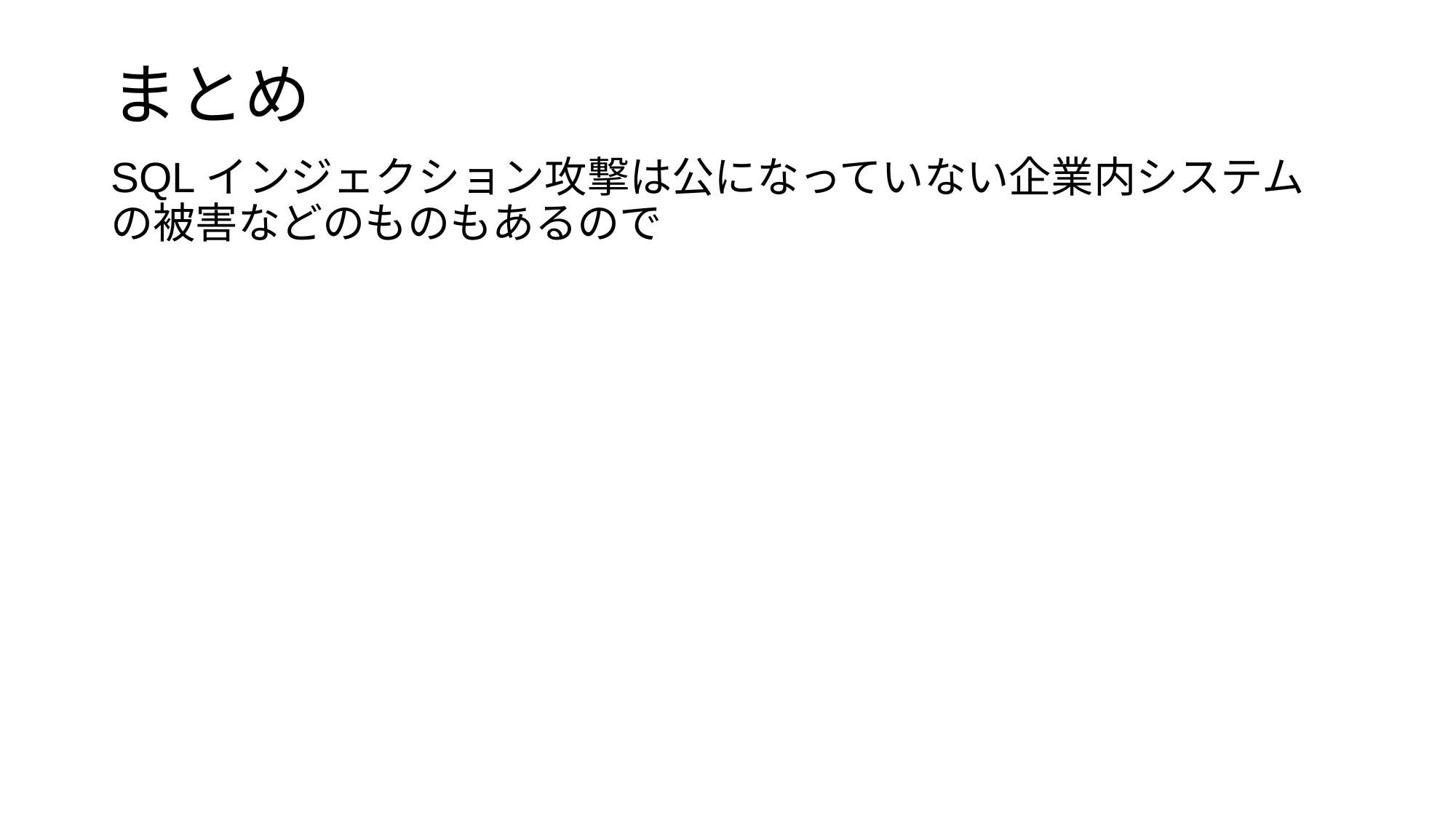

# まとめ
SQLインジェクション攻撃は公になっていない企業内システムの被害などのものもあるので